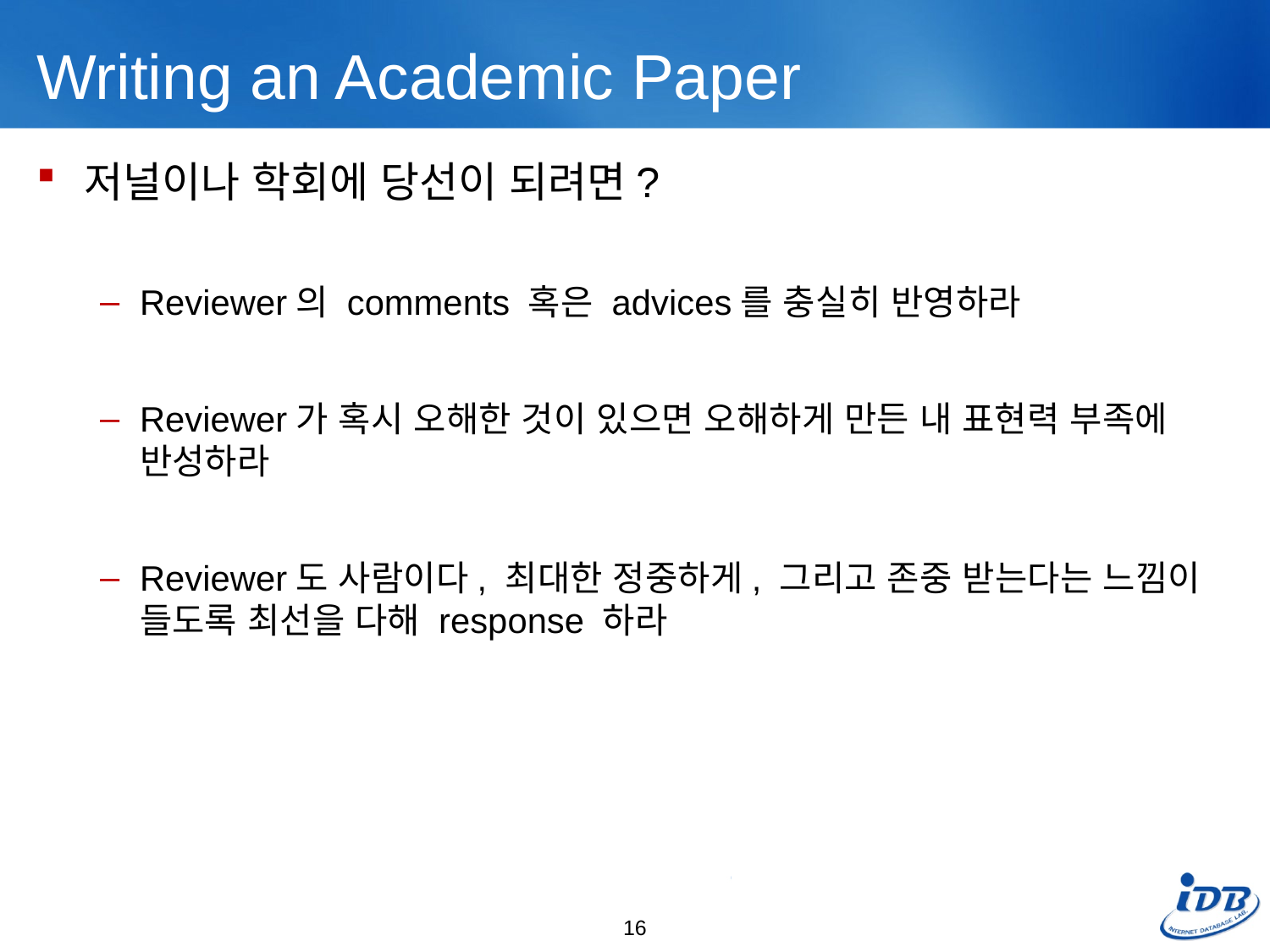

# Writing an Academic Paper
저널이나 학회에 당선이 되려면?

Reviewer의 comments 혹은 advices를 충실히 반영하라

Reviewer가 혹시 오해한 것이 있으면 오해하게 만든 내 표현력 부족에 반성하라

Reviewer도 사람이다, 최대한 정중하게, 그리고 존중 받는다는 느낌이 들도록 최선을 다해 response 하라

16